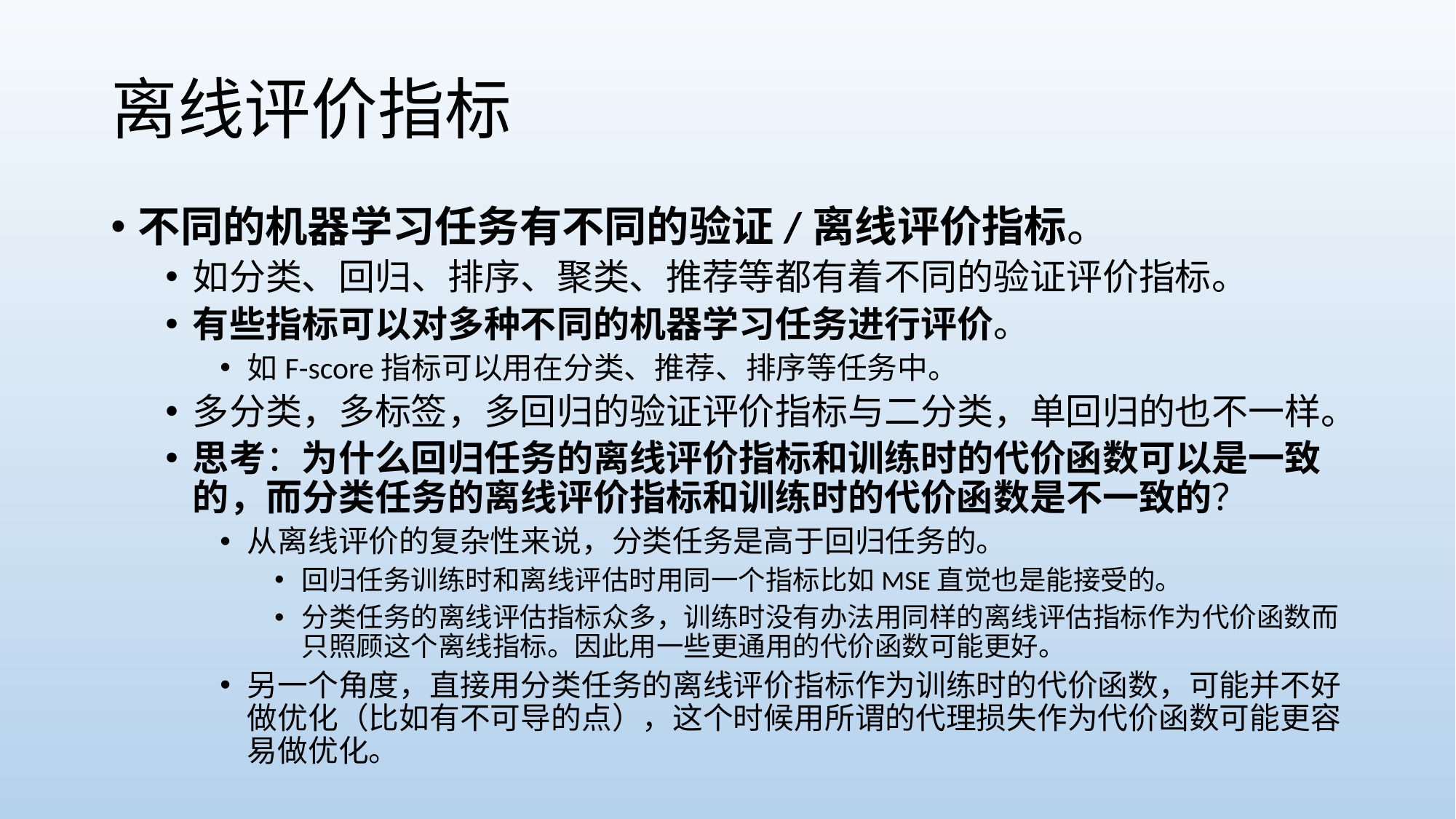

# 离线评价指标
不同的机器学习任务有不同的验证/离线评价指标。
如分类、回归、排序、聚类、推荐等都有着不同的验证评价指标。
有些指标可以对多种不同的机器学习任务进行评价。
如F-score指标可以用在分类、推荐、排序等任务中。
多分类，多标签，多回归的验证评价指标与二分类，单回归的也不一样。
思考：为什么回归任务的离线评价指标和训练时的代价函数可以是一致的，而分类任务的离线评价指标和训练时的代价函数是不一致的？
从离线评价的复杂性来说，分类任务是高于回归任务的。
回归任务训练时和离线评估时用同一个指标比如MSE直觉也是能接受的。
分类任务的离线评估指标众多，训练时没有办法用同样的离线评估指标作为代价函数而只照顾这个离线指标。因此用一些更通用的代价函数可能更好。
另一个角度，直接用分类任务的离线评价指标作为训练时的代价函数，可能并不好做优化（比如有不可导的点），这个时候用所谓的代理损失作为代价函数可能更容易做优化。